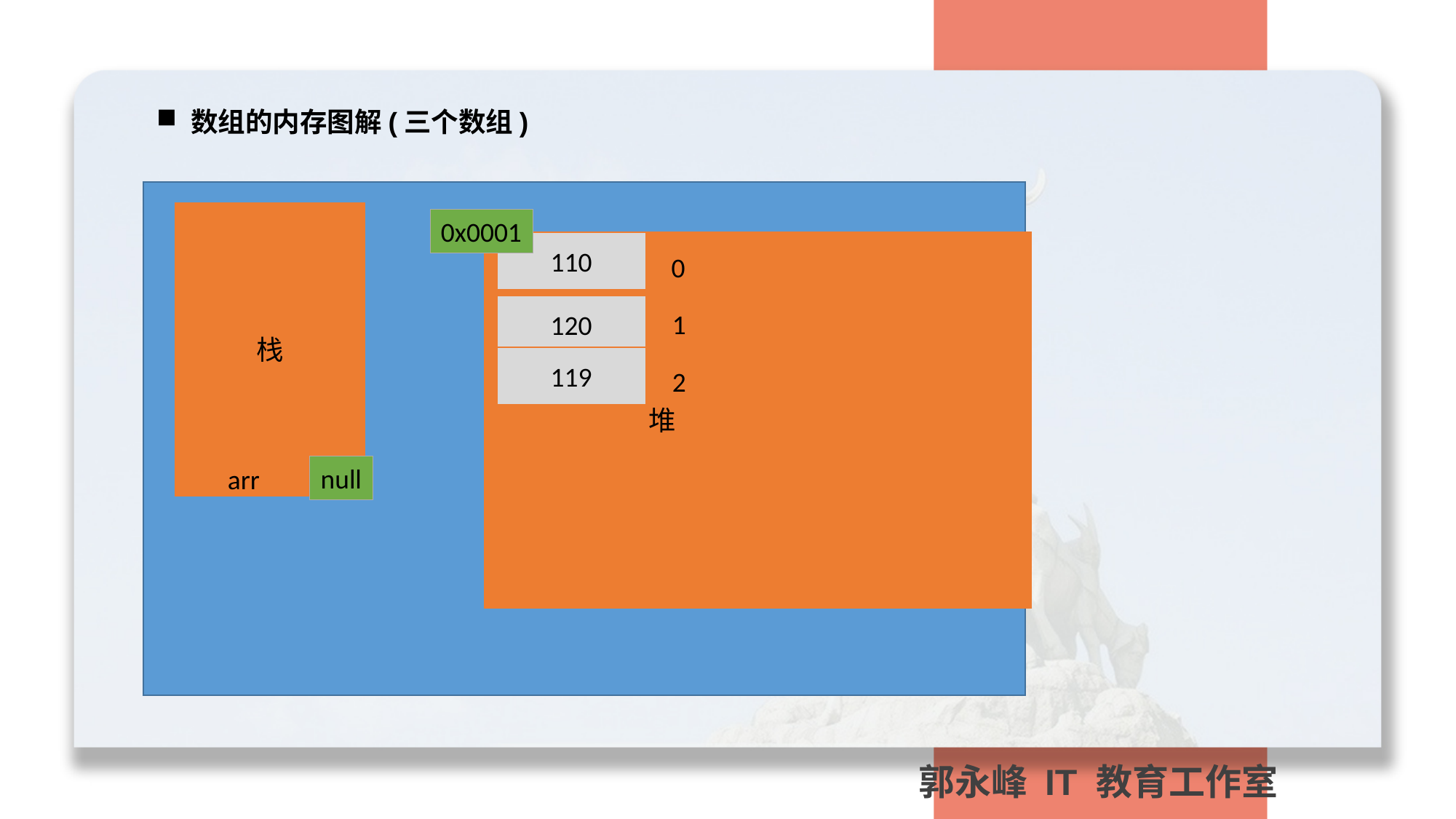

数组的内存图解(三个数组)
内存
栈
0x0001
堆
110
0
120
1
119
2
null
arr